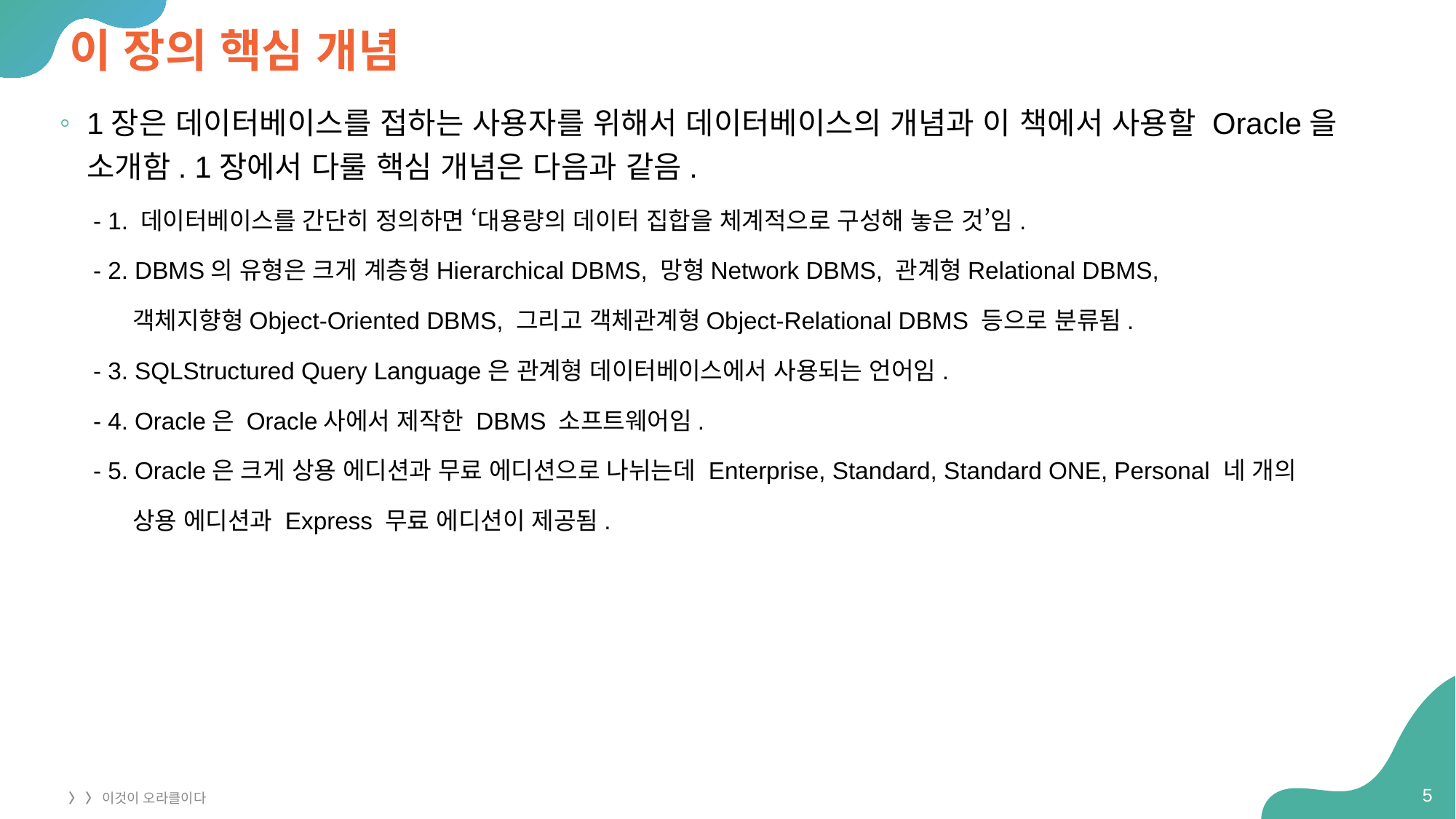

# 이 장의 핵심 개념
1장은 데이터베이스를 접하는 사용자를 위해서 데이터베이스의 개념과 이 책에서 사용할 Oracle을 소개함. 1장에서 다룰 핵심 개념은 다음과 같음.
     - 1. 데이터베이스를 간단히 정의하면 ‘대용량의 데이터 집합을 체계적으로 구성해 놓은 것’임.
     - 2. DBMS의 유형은 크게 계층형Hierarchical DBMS, 망형Network DBMS, 관계형Relational DBMS,
          객체지향형Object-Oriented DBMS, 그리고 객체관계형Object-Relational DBMS 등으로 분류됨.
     - 3. SQLStructured Query Language은 관계형 데이터베이스에서 사용되는 언어임.
     - 4. Oracle은 Oracle사에서 제작한 DBMS 소프트웨어임.
     - 5. Oracle은 크게 상용 에디션과 무료 에디션으로 나뉘는데 Enterprise, Standard, Standard ONE, Personal 네 개의
          상용 에디션과 Express 무료 에디션이 제공됨.
5
〉 〉 이것이 오라클이다